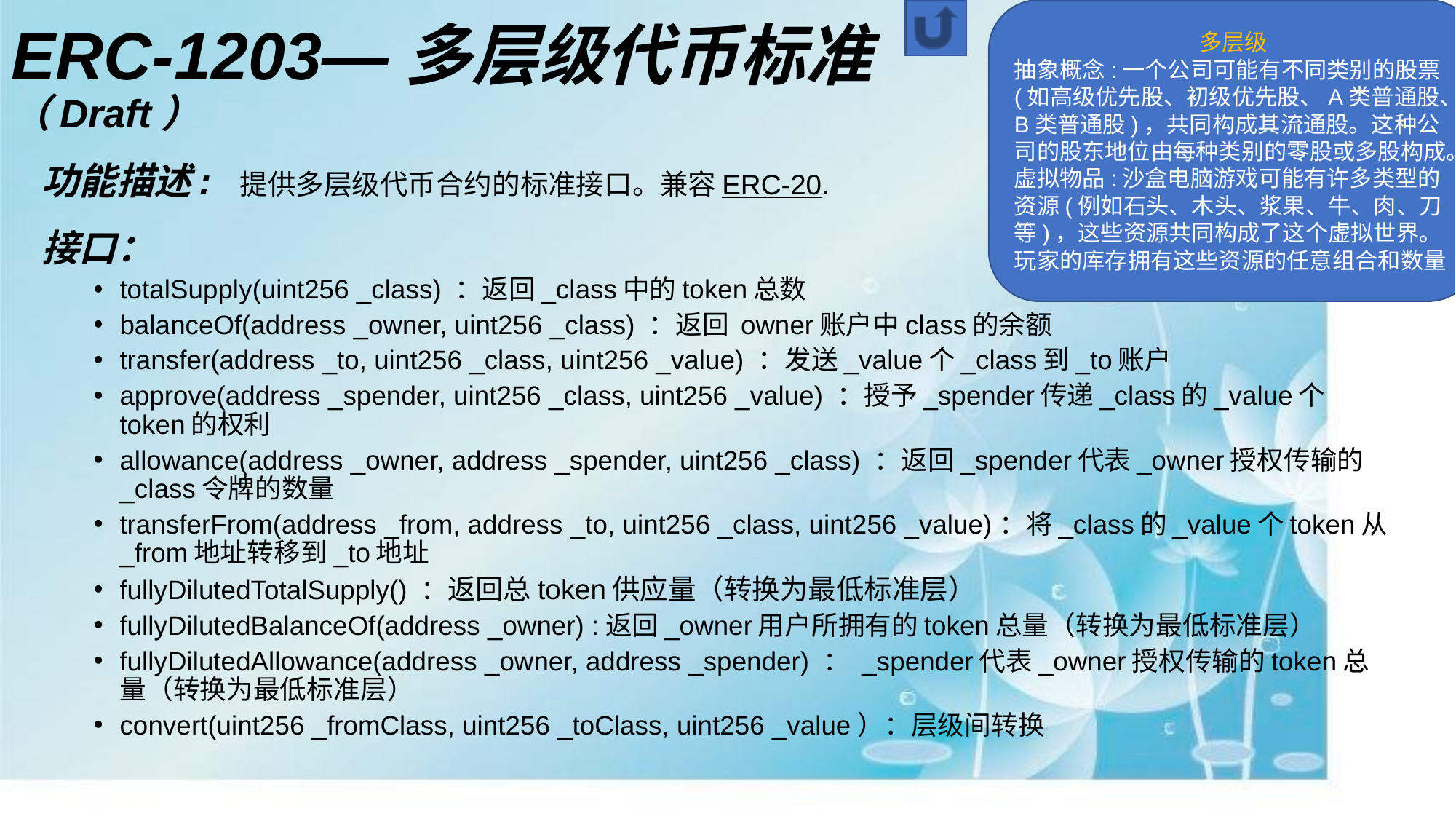

# ERC-1203—多层级代币标准 （Draft）

多层级
抽象概念:一个公司可能有不同类别的股票(如高级优先股、初级优先股、A类普通股、B类普通股)，共同构成其流通股。这种公司的股东地位由每种类别的零股或多股构成。
虚拟物品:沙盒电脑游戏可能有许多类型的资源(例如石头、木头、浆果、牛、肉、刀等)，这些资源共同构成了这个虚拟世界。玩家的库存拥有这些资源的任意组合和数量
功能描述:  提供多层级代币合约的标准接口。兼容ERC-20.
接口：
totalSupply(uint256 _class) ：返回_class中的token总数
balanceOf(address _owner, uint256 _class) ：返回 owner账户中class的余额
transfer(address _to, uint256 _class, uint256 _value) ：发送_value个_class到_to账户
approve(address _spender, uint256 _class, uint256 _value) ：授予_spender传递_class的_value个token的权利
allowance(address _owner, address _spender, uint256 _class) ：返回_spender代表_owner授权传输的_class令牌的数量
transferFrom(address _from, address _to, uint256 _class, uint256 _value)：将_class的_value个token从_from地址转移到_to地址
fullyDilutedTotalSupply() ：返回总token供应量（转换为最低标准层）
fullyDilutedBalanceOf(address _owner) :返回_owner用户所拥有的token总量（转换为最低标准层）
fullyDilutedAllowance(address _owner, address _spender) ： _spender代表_owner授权传输的token总量（转换为最低标准层）
convert(uint256 _fromClass, uint256 _toClass, uint256 _value）：层级间转换